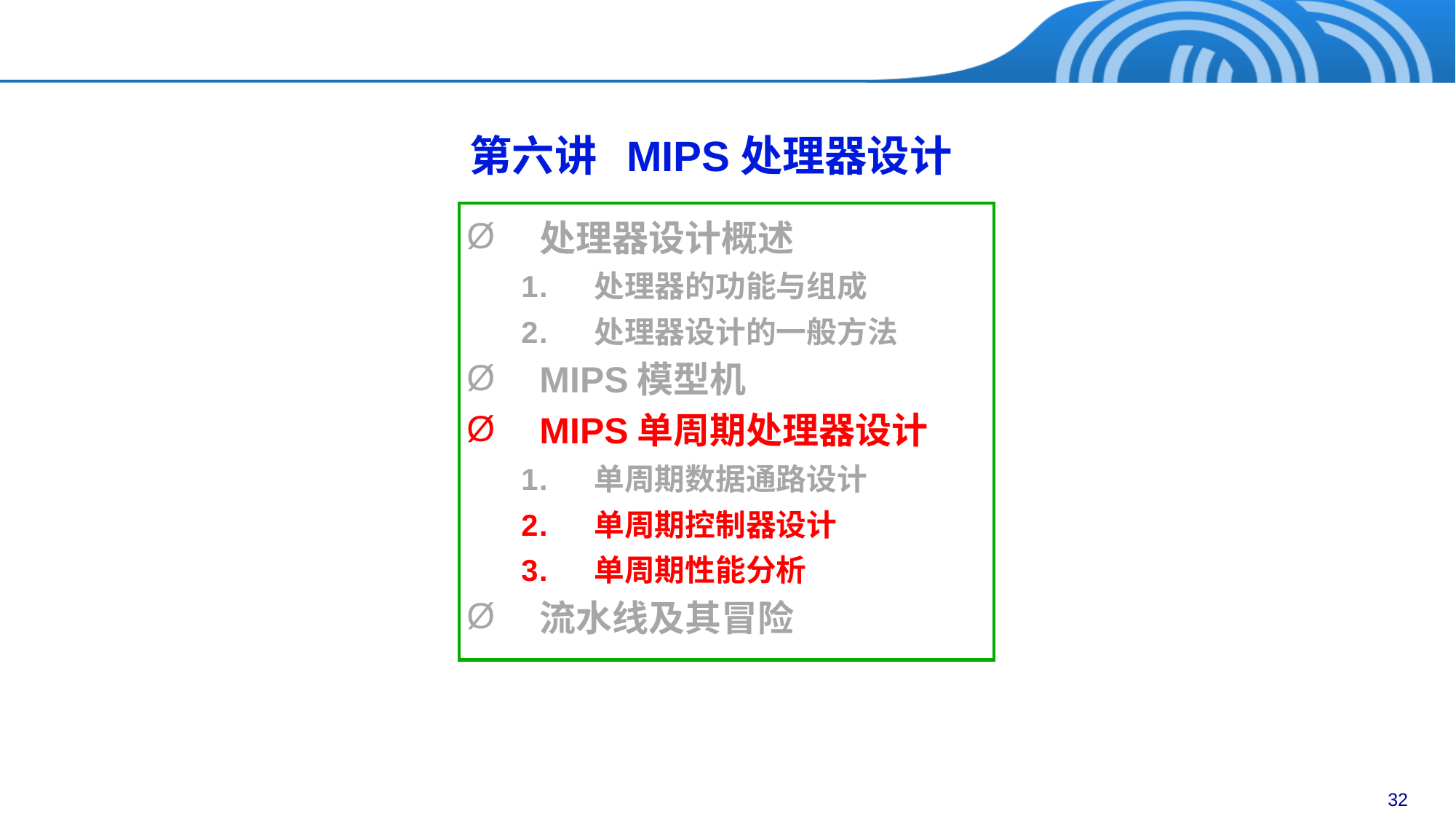

第六讲  MIPS处理器设计
处理器设计概述
处理器的功能与组成
处理器设计的一般方法
MIPS模型机
MIPS单周期处理器设计
单周期数据通路设计
单周期控制器设计
单周期性能分析
流水线及其冒险